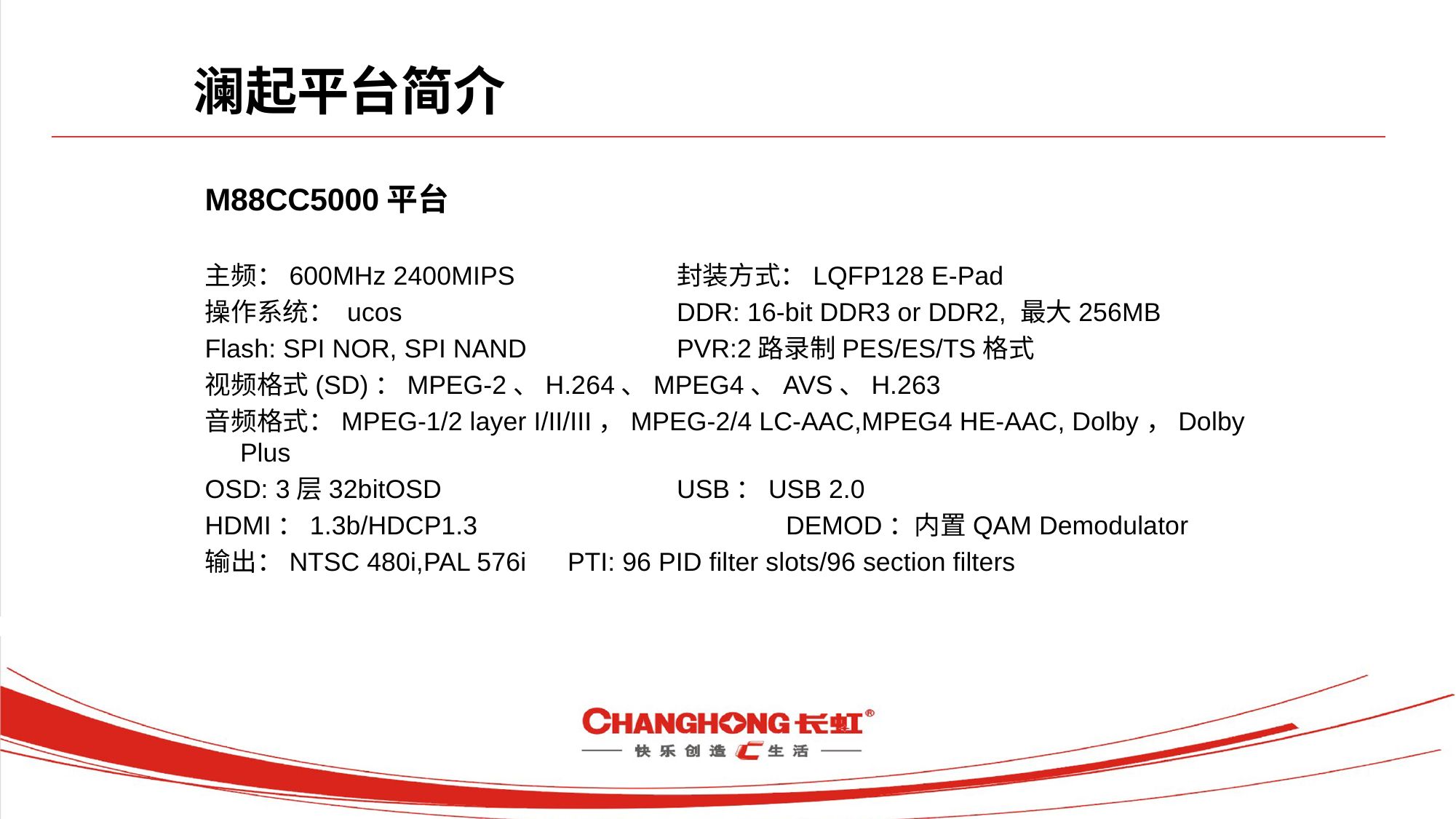

# 澜起平台简介

M88CC5000平台

主频：600MHz 2400MIPS 		封装方式：LQFP128 E-Pad
操作系统： ucos			DDR: 16-bit DDR3 or DDR2, 最大256MB
Flash: SPI NOR, SPI NAND		PVR:2路录制PES/ES/TS格式
视频格式(SD)：MPEG-2、H.264、MPEG4、AVS、H.263
音频格式：MPEG-1/2 layer I/II/III，MPEG-2/4 LC-AAC,MPEG4 HE-AAC, Dolby，Dolby Plus
OSD: 3层32bitOSD 			USB：USB 2.0
HDMI：1.3b/HDCP1.3			DEMOD：内置QAM Demodulator
输出：NTSC 480i,PAL 576i     	PTI: 96 PID filter slots/96 section filters